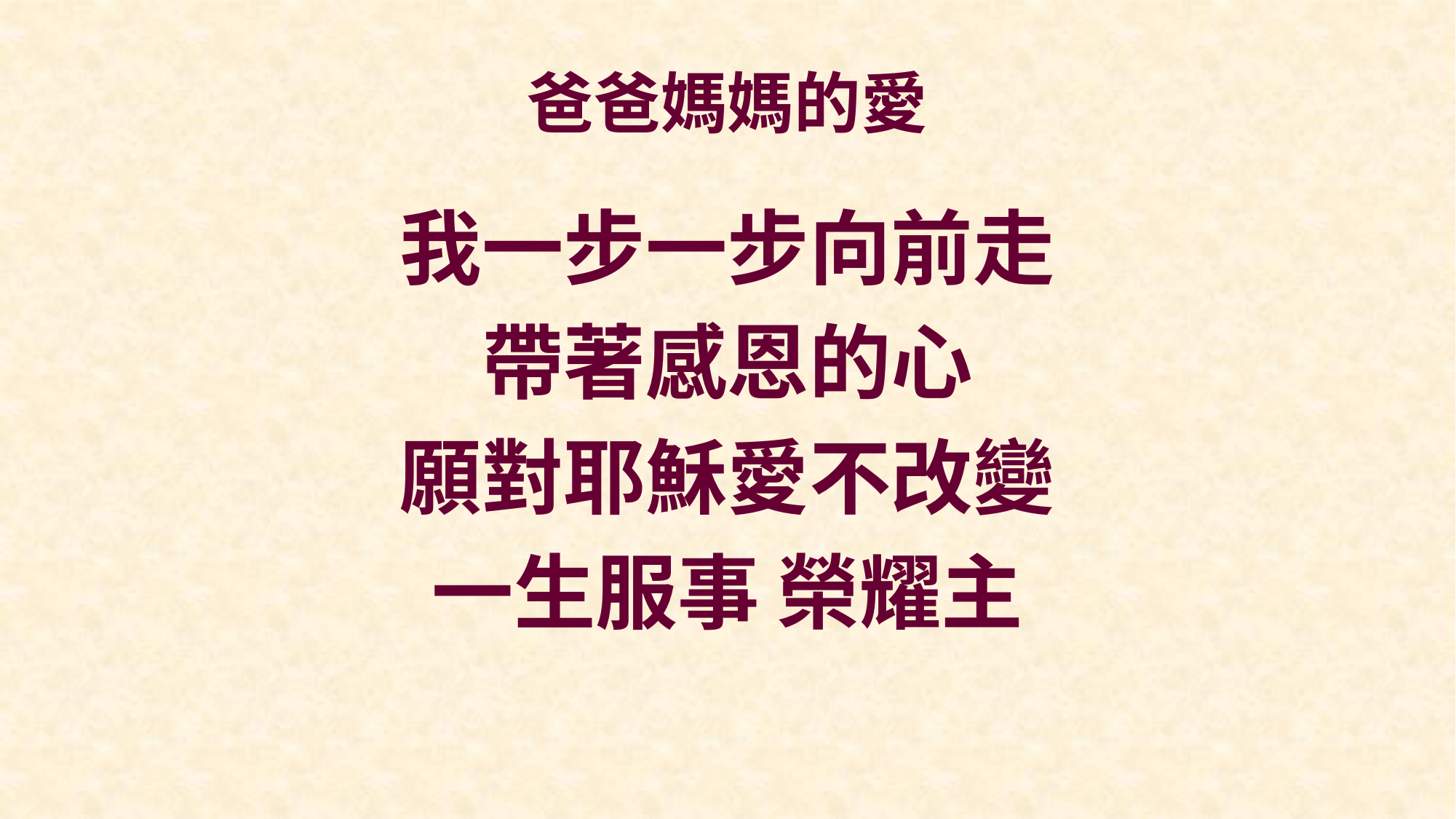

# 爸爸媽媽的愛
我一步一步向前走
帶著感恩的心
願對耶穌愛不改變
一生服事 榮耀主